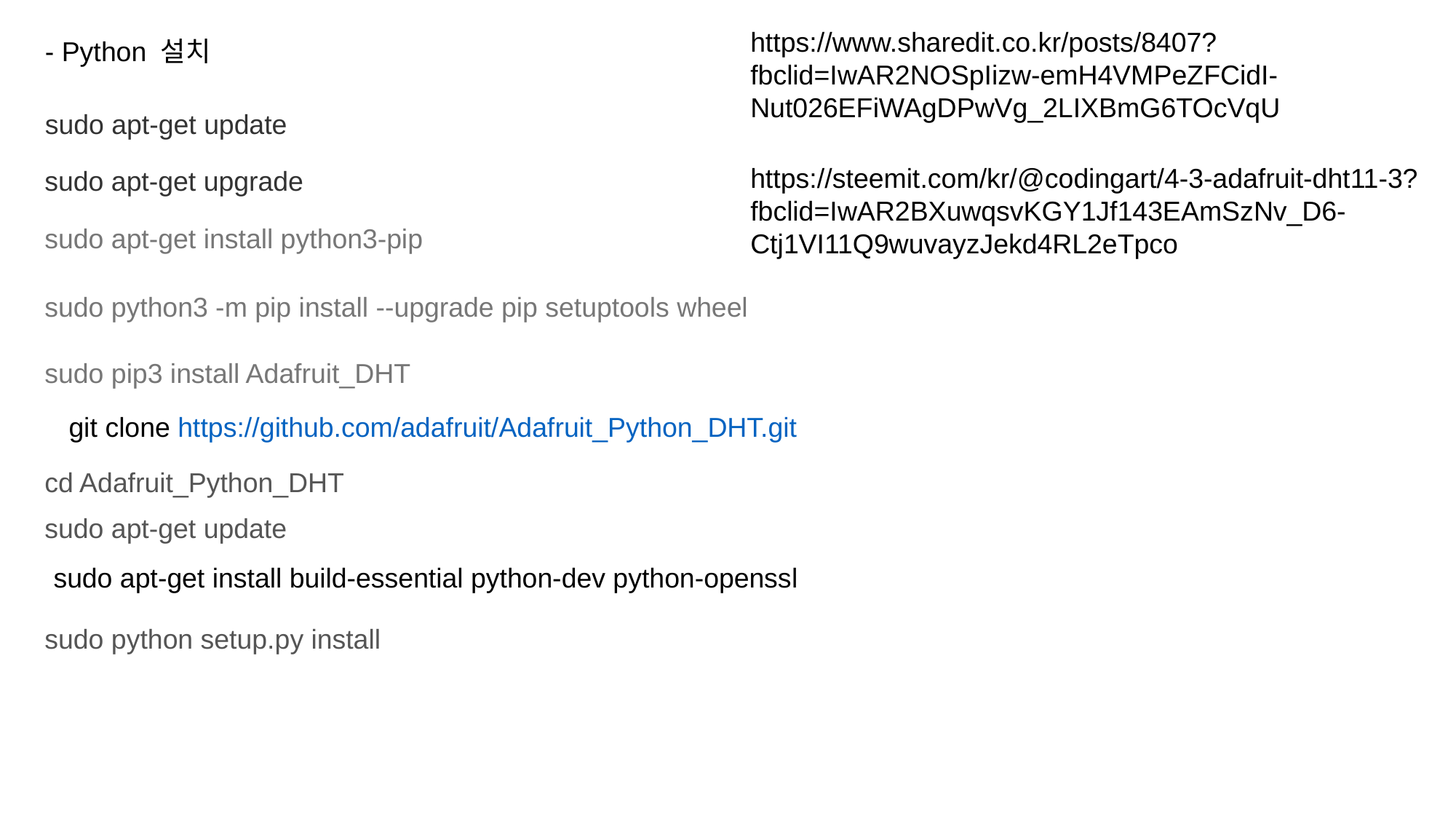

https://www.sharedit.co.kr/posts/8407?fbclid=IwAR2NOSpIizw-emH4VMPeZFCidI-Nut026EFiWAgDPwVg_2LIXBmG6TOcVqU
- Python 설치
sudo apt-get update
https://steemit.com/kr/@codingart/4-3-adafruit-dht11-3?fbclid=IwAR2BXuwqsvKGY1Jf143EAmSzNv_D6-Ctj1VI11Q9wuvayzJekd4RL2eTpco
sudo apt-get upgrade
sudo apt-get install python3-pip
sudo python3 -m pip install --upgrade pip setuptools wheel
sudo pip3 install Adafruit_DHT
git clone https://github.com/adafruit/Adafruit_Python_DHT.git
cd Adafruit_Python_DHT
sudo apt-get update
sudo apt-get install build-essential python-dev python-openssl
sudo python setup.py install